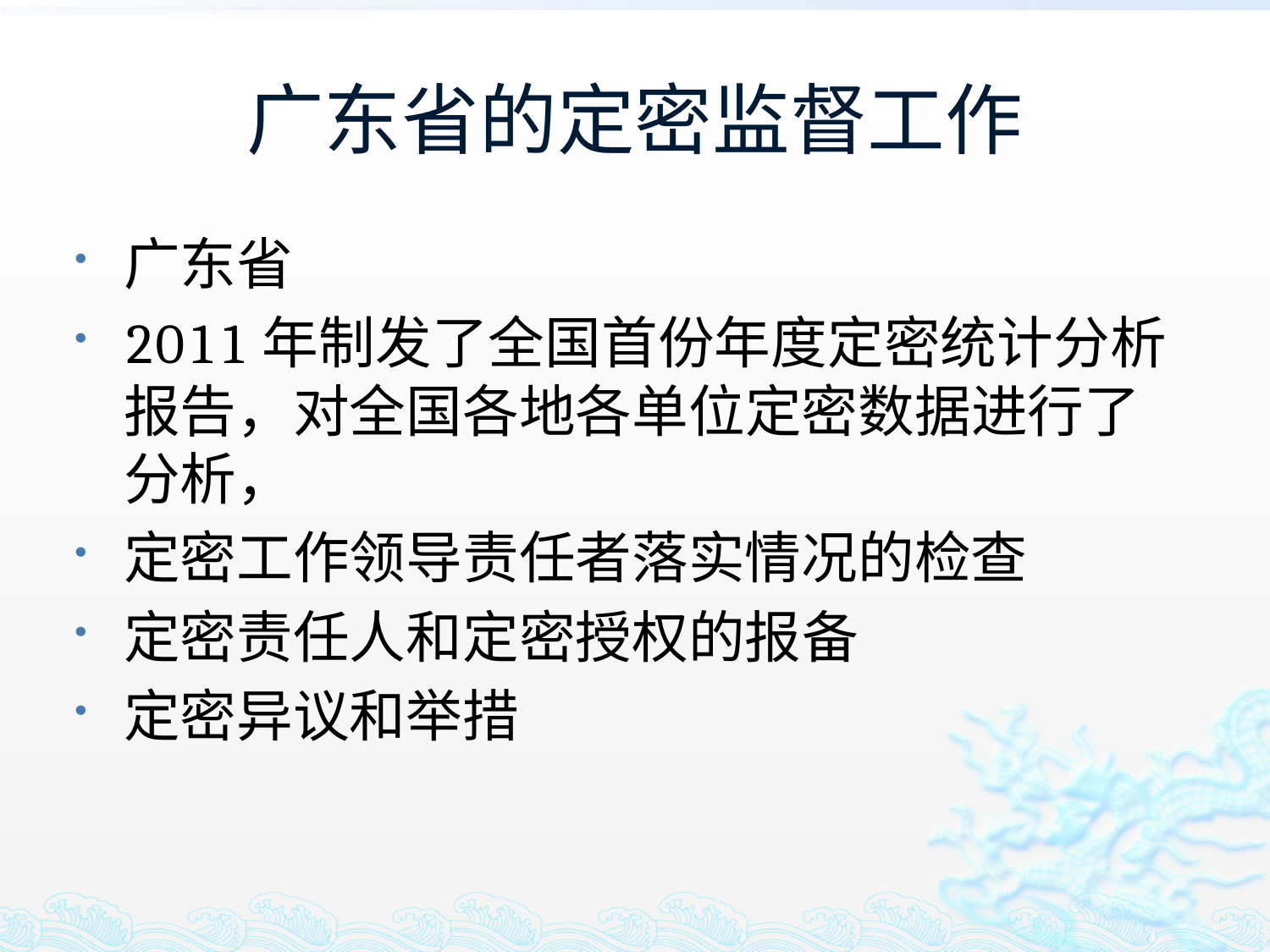

# 广东省的定密监督工作
广东省
2011年制发了全国首份年度定密统计分析报告，对全国各地各单位定密数据进行了分析，
定密工作领导责任者落实情况的检查
定密责任人和定密授权的报备
定密异议和举措